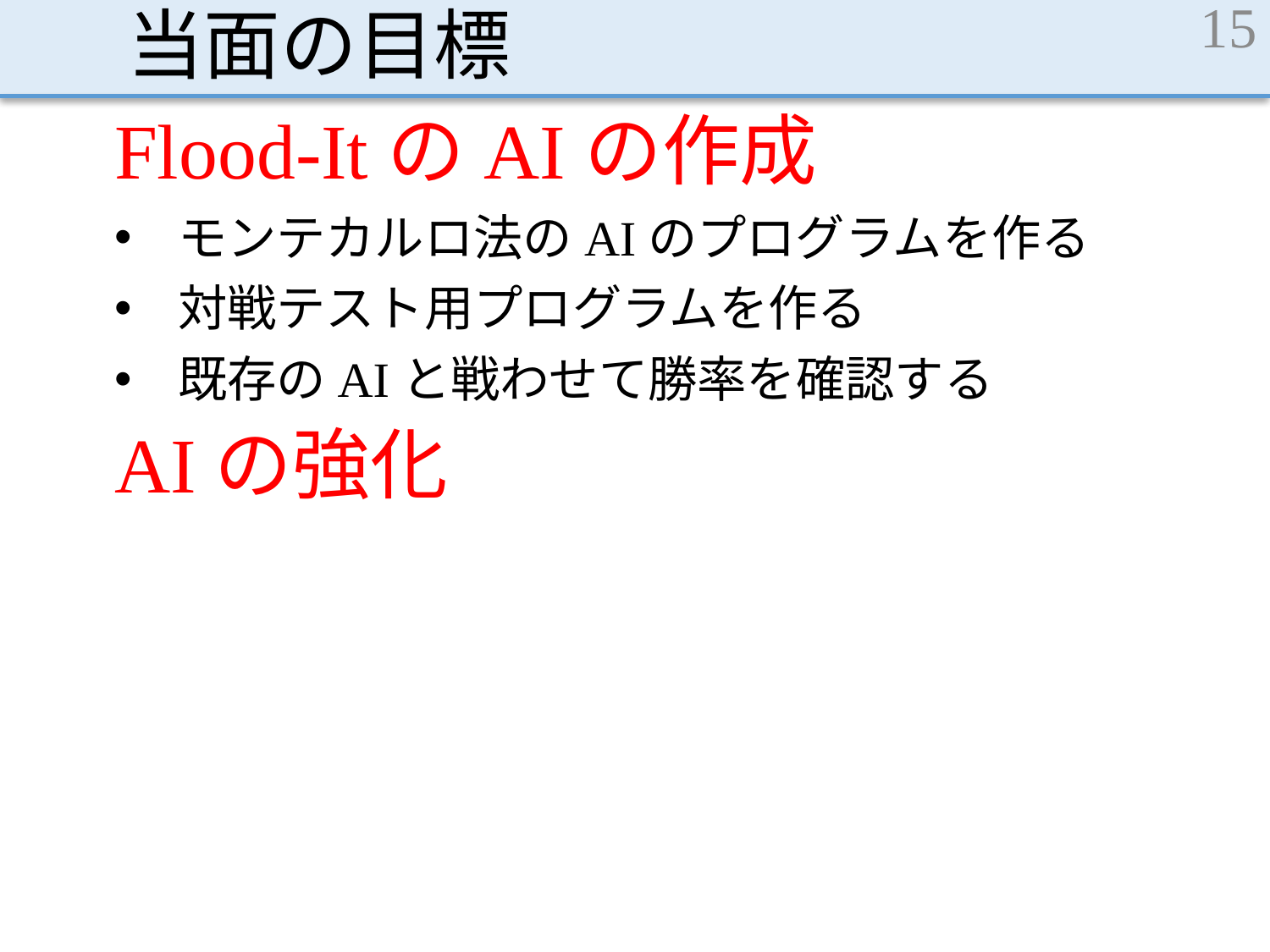

# 当面の目標
15
Flood-ItのAIの作成
モンテカルロ法のAIのプログラムを作る
対戦テスト用プログラムを作る
既存のAIと戦わせて勝率を確認する
AIの強化